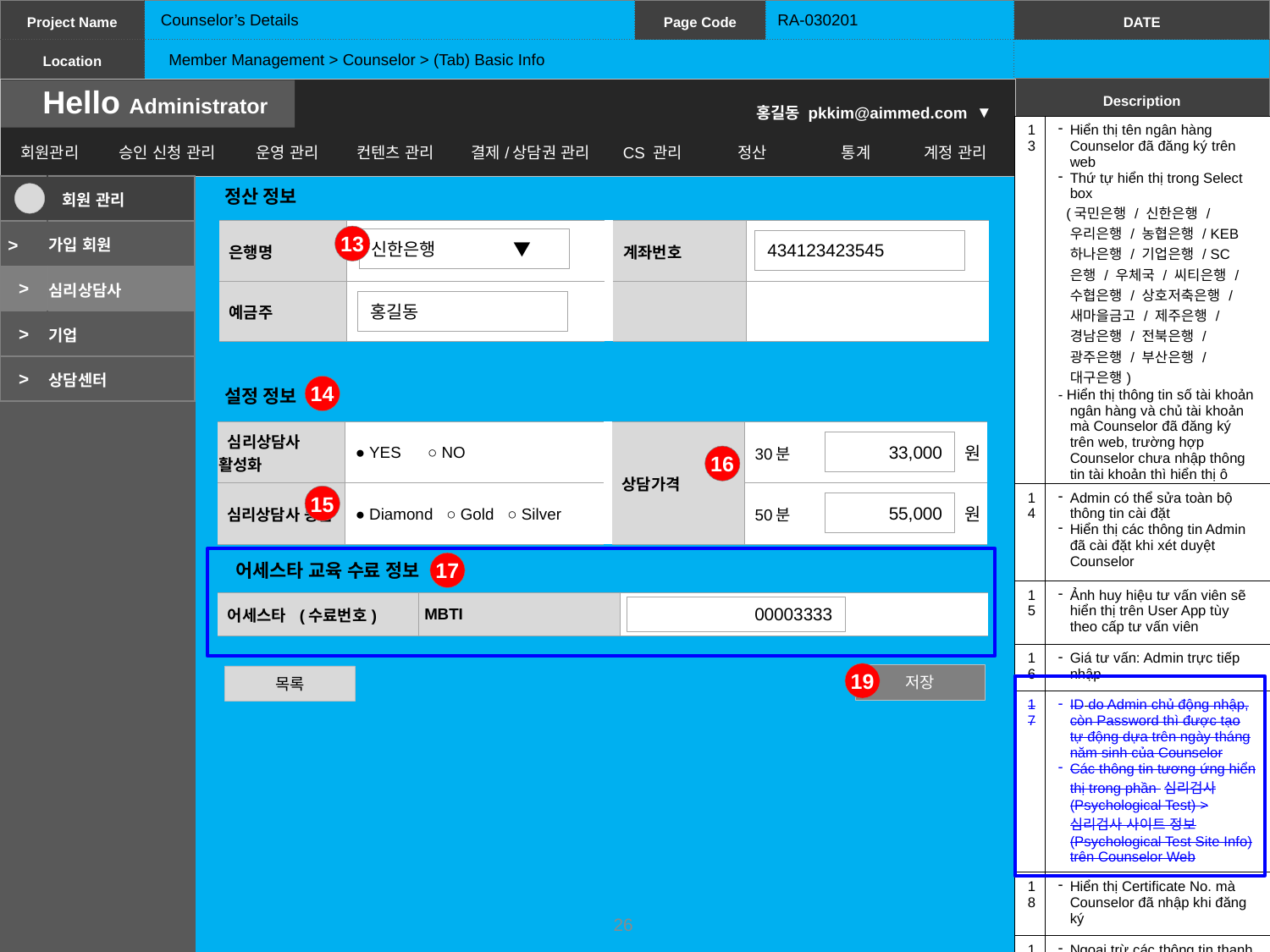

Counselor’s Details
RA-030201
Member Management > Counselor > (Tab) Basic Info
| 13 | Hiển thị tên ngân hàng Counselor đã đăng ký trên web Thứ tự hiển thị trong Select box (국민은행 / 신한은행 / 우리은행 / 농협은행 / KEB하나은행 / 기업은행 / SC은행 / 우체국 / 씨티은행 / 수협은행 / 상호저축은행 / 새마을금고 / 제주은행 / 경남은행 / 전북은행 / 광주은행 / 부산은행 / 대구은행) - Hiển thị thông tin số tài khoản ngân hàng và chủ tài khoản mà Counselor đã đăng ký trên web, trường hợp Counselor chưa nhập thông tin tài khoản thì hiển thị ô trống |
| --- | --- |
| 14 | Admin có thể sửa toàn bộ thông tin cài đặt Hiển thị các thông tin Admin đã cài đặt khi xét duyệt Counselor |
| 15 | Ảnh huy hiệu tư vấn viên sẽ hiển thị trên User App tùy theo cấp tư vấn viên |
| 16 | Giá tư vấn: Admin trực tiếp nhập |
| 17 | ID do Admin chủ động nhập, còn Password thì được tạo tự động dựa trên ngày tháng năm sinh của Counselor Các thông tin tương ứng hiển thị trong phần 심리검사 (Psychological Test) > 심리검사 사이트 정보 (Psychological Test Site Info) trên Counselor Web |
| 18 | Hiển thị Certificate No. mà Counselor đã nhập khi đăng ký |
| 19 | Ngoại trừ các thông tin thanh toán và thông tin về chứng chỉ đào tạo, nếu còn hạng mục nào chưa check hoặc chưa nhập thì khi click sẽ hiện Alert Pop-up: 입력되지 않은 항목이 있습니다. [항목명] (Vẫn còn hạng mục chưa nhập. [Tên hạng mục]) |

|  | 회원 관리 |
| --- | --- |
| > | 가입 회원 |
| > | 심리상담사 |
| > | 기업 |
| > | 상담센터 |
정산 정보

| 은행명 |  |  | 계좌번호 |  |
| --- | --- | --- | --- | --- |
| 예금주 |  |  |  |  |
13
신한은행                ▼
434123423545
홍길동
14
설정 정보
| 심리상담사 활성화 | ● YES ○ NO |  | 상담가격 | 30분 |
| --- | --- | --- | --- | --- |
| 심리상담사 등급 | ● Diamond ○ Gold ○ Silver |  |  | 50분 |
33,000
원
16
15
55,000
원

어세스타 교육 수료 정보
17
| 어세스타 (수료번호) | MBTI |  |
| --- | --- | --- |
00003333
19
저장
목록

26